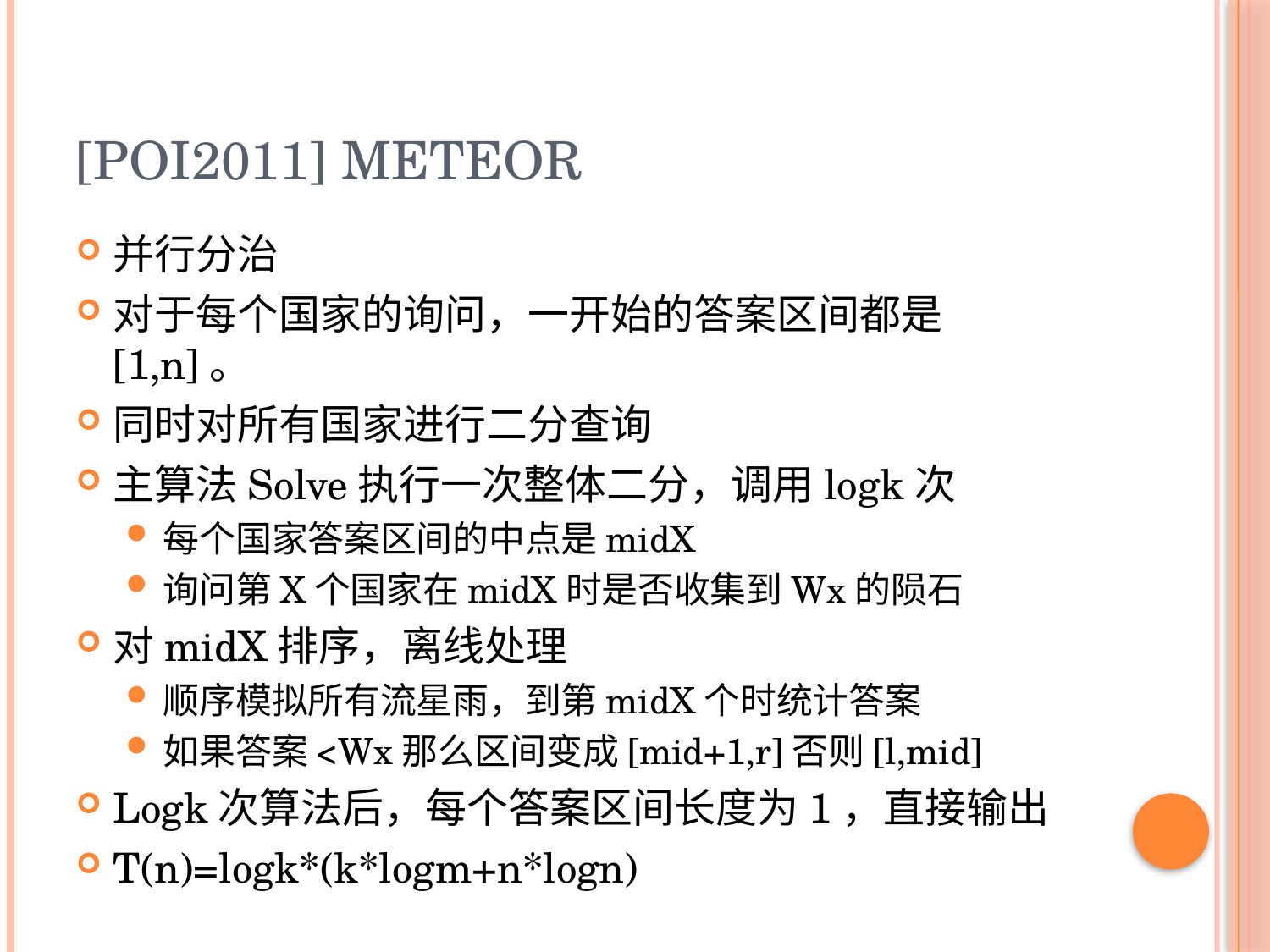

# [POI2011] Meteor
并行分治
对于每个国家的询问，一开始的答案区间都是[1,n]。
同时对所有国家进行二分查询
主算法Solve执行一次整体二分，调用logk次
每个国家答案区间的中点是midX
询问第X个国家在midX时是否收集到Wx的陨石
对midX排序，离线处理
顺序模拟所有流星雨，到第midX个时统计答案
如果答案<Wx那么区间变成[mid+1,r]否则[l,mid]
Logk次算法后，每个答案区间长度为1，直接输出
T(n)=logk*(k*logm+n*logn)